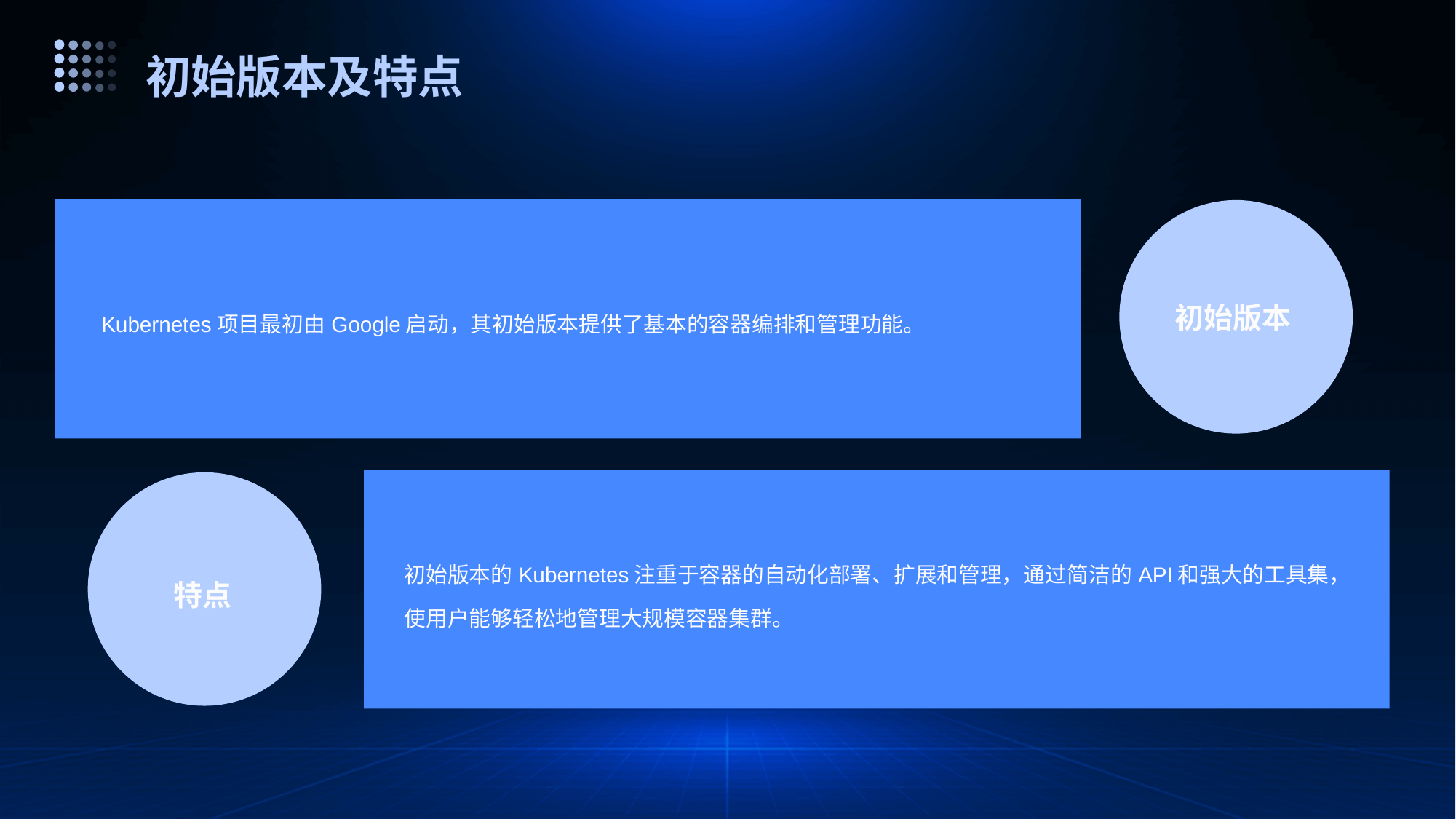

初始版本及特点

Kubernetes项目最初由Google启动，其初始版本提供了基本的容器编排和管理功能。
初始版本

初始版本的Kubernetes注重于容器的自动化部署、扩展和管理，通过简洁的API和强大的工具集，使用户能够轻松地管理大规模容器集群。
特点